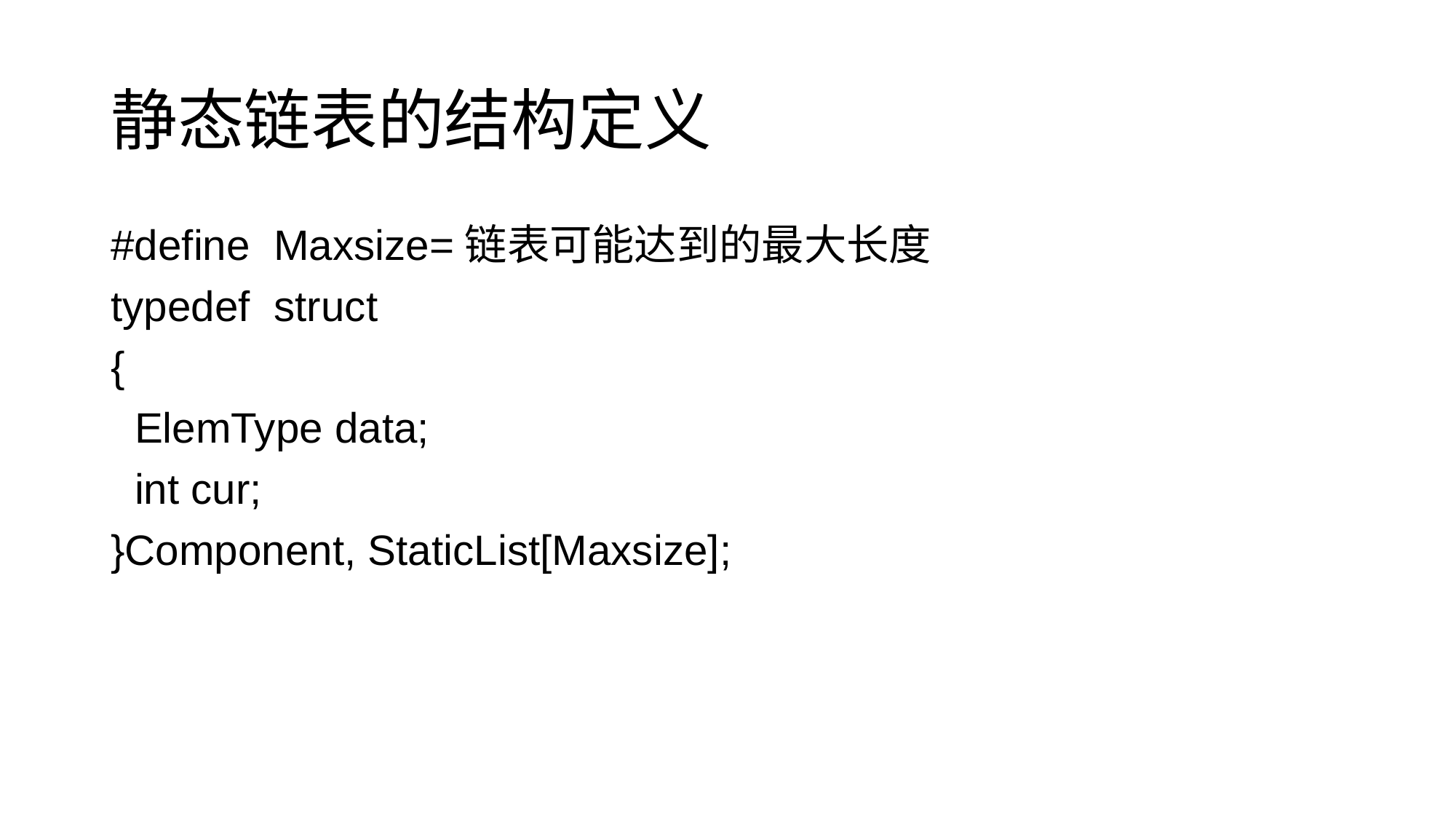

# 静态链表的结构定义
#define  Maxsize=链表可能达到的最大长度
typedef  struct
{
  ElemType data;
  int cur;
}Component, StaticList[Maxsize];

62